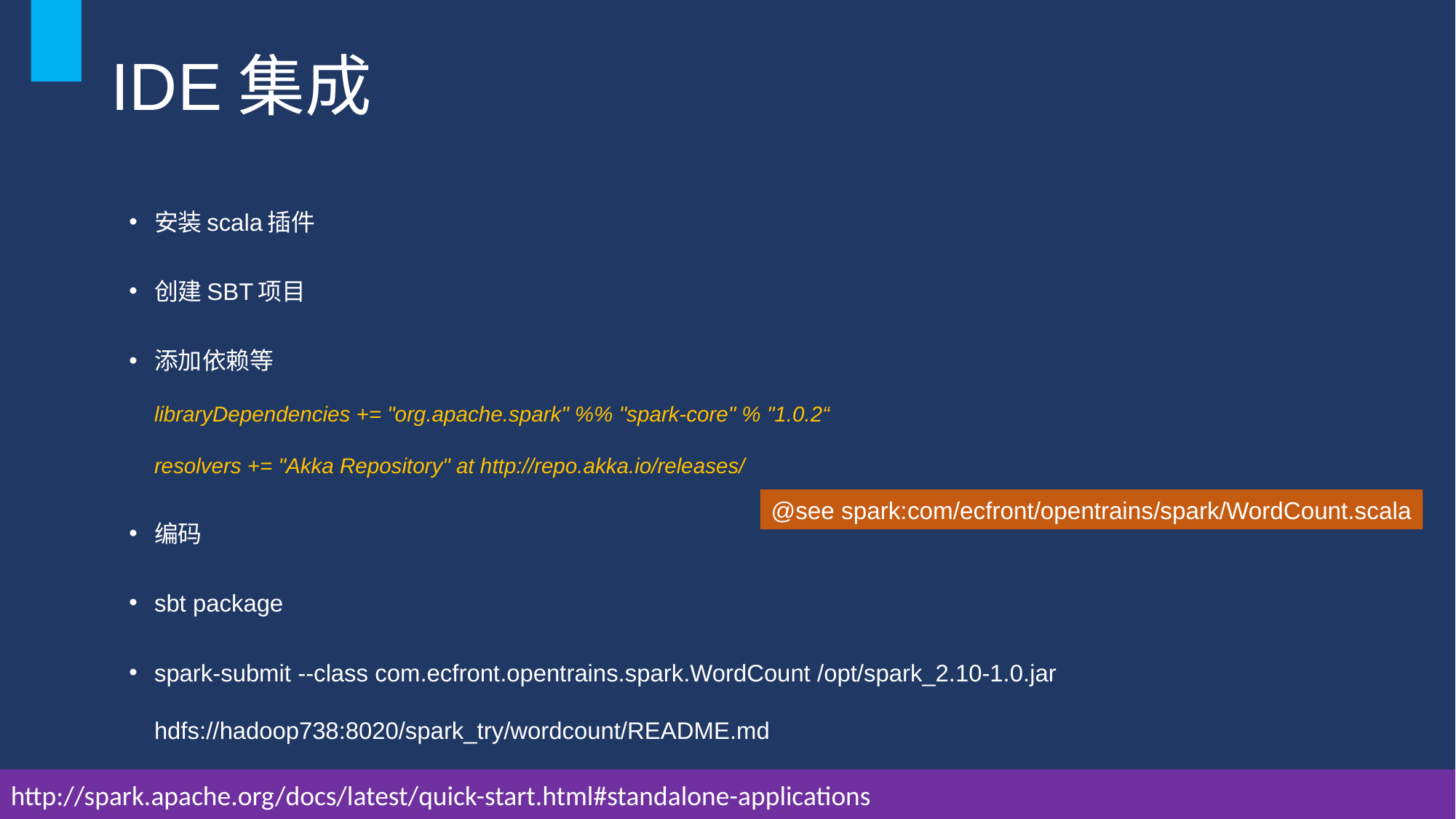

# IDE集成
安装scala插件
创建SBT项目
添加依赖等
libraryDependencies += "org.apache.spark" %% "spark-core" % "1.0.2“
resolvers += "Akka Repository" at http://repo.akka.io/releases/
编码
sbt package
spark-submit --class com.ecfront.opentrains.spark.WordCount /opt/spark_2.10-1.0.jar hdfs://hadoop738:8020/spark_try/wordcount/README.md
@see spark:com/ecfront/opentrains/spark/WordCount.scala
http://spark.apache.org/docs/latest/quick-start.html#standalone-applications